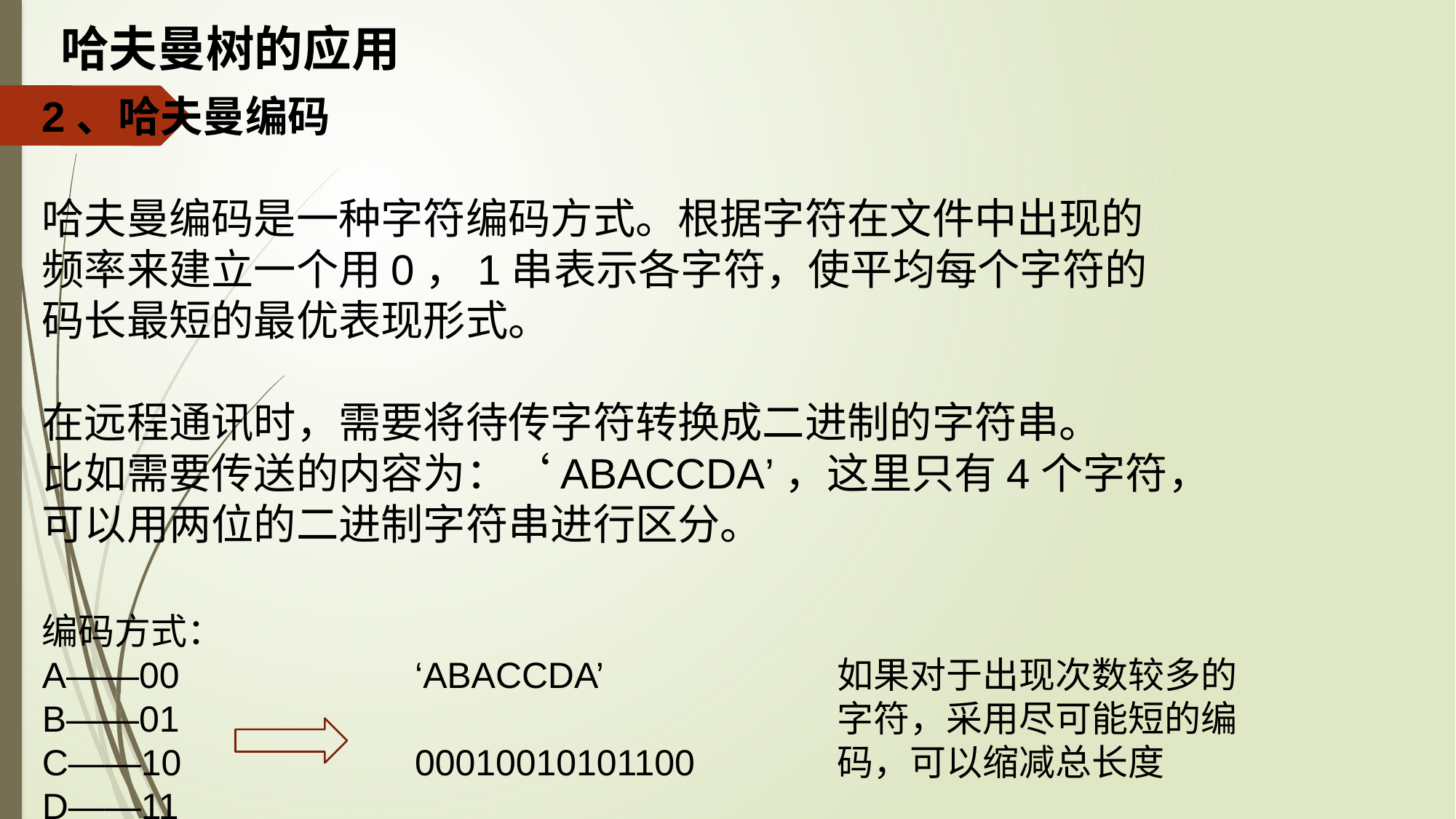

# 哈夫曼树的应用
2、哈夫曼编码

哈夫曼编码是一种字符编码方式。根据字符在文件中出现的频率来建立一个用0，1串表示各字符，使平均每个字符的码长最短的最优表现形式。

在远程通讯时，需要将待传字符转换成二进制的字符串。
比如需要传送的内容为：‘ABACCDA’，这里只有4个字符，可以用两位的二进制字符串进行区分。
编码方式：
A——00
B——01
C——10
D——11
‘ABACCDA’

00010010101100
如果对于出现次数较多的字符，采用尽可能短的编码，可以缩减总长度